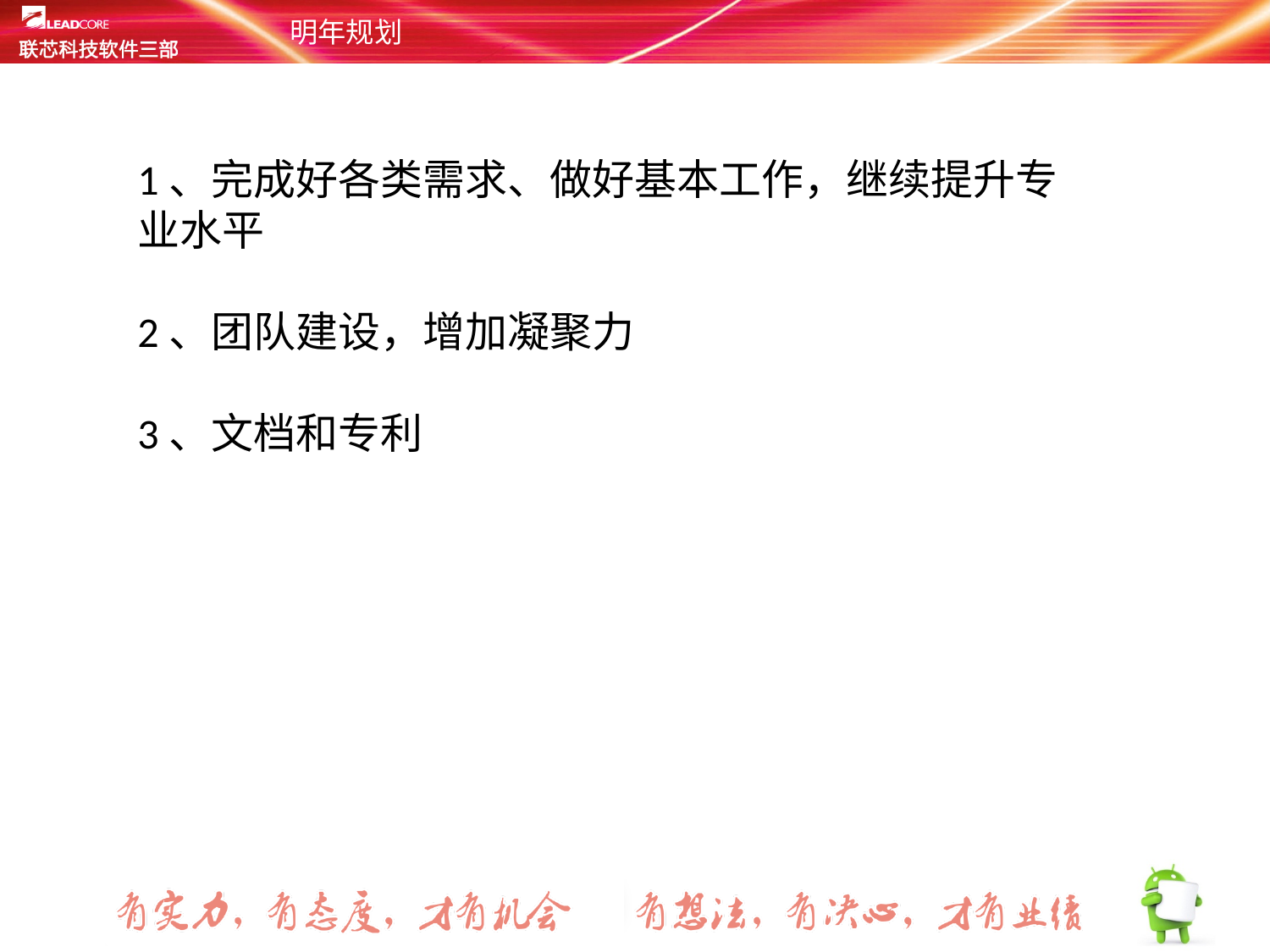

# 明年规划
1、完成好各类需求、做好基本工作，继续提升专业水平

2、团队建设，增加凝聚力

3、文档和专利